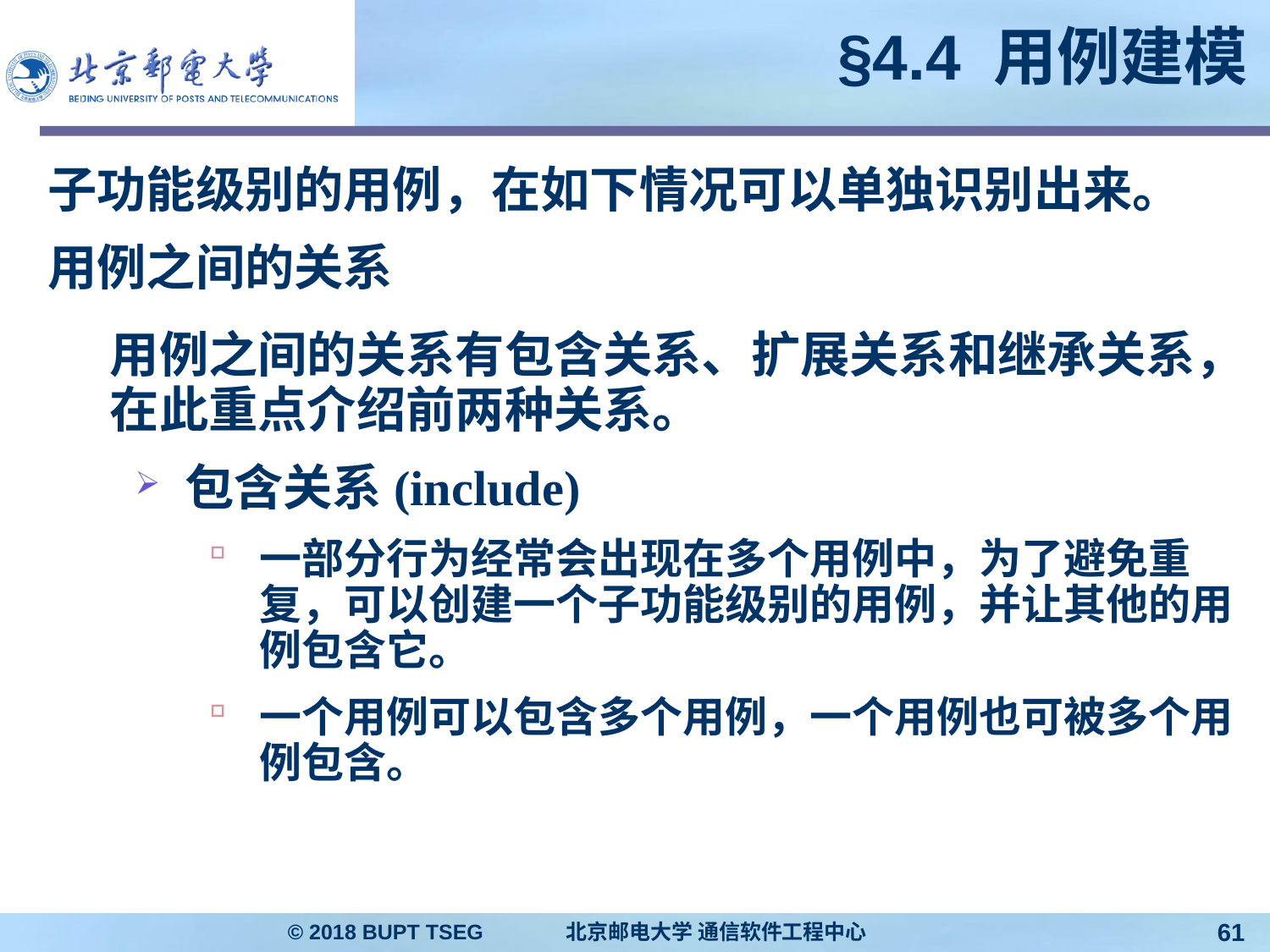

# §4.4 用例建模
子功能级别的用例，在如下情况可以单独识别出来。
用例之间的关系
	用例之间的关系有包含关系、扩展关系和继承关系，在此重点介绍前两种关系。
包含关系(include)
一部分行为经常会出现在多个用例中，为了避免重复，可以创建一个子功能级别的用例，并让其他的用例包含它。
一个用例可以包含多个用例，一个用例也可被多个用例包含。
© 2018 BUPT TSEG             北京邮电大学 通信软件工程中心